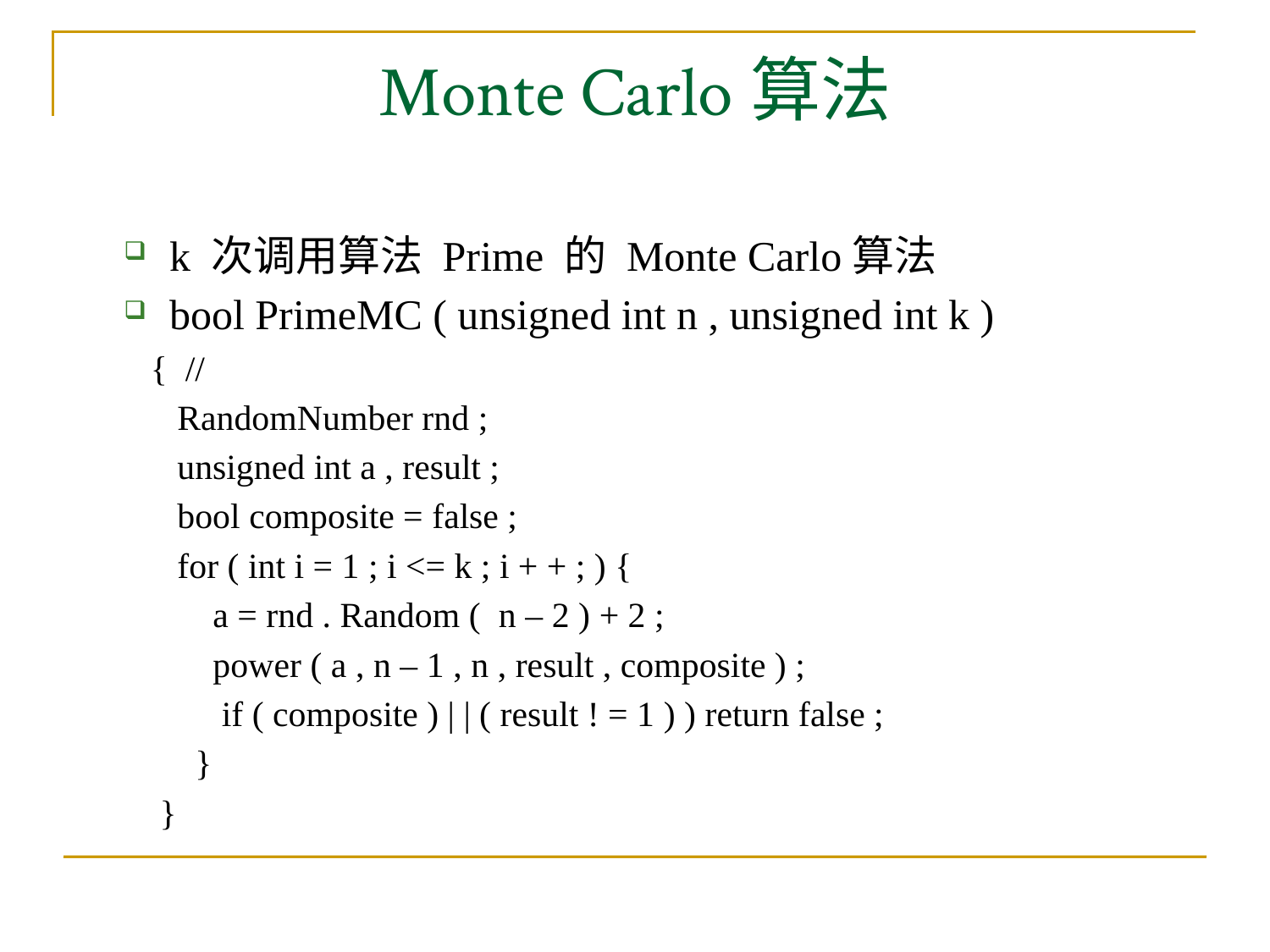

# Monte Carlo算法
k 次调用算法 Prime 的 Monte Carlo算法
bool PrimeMC ( unsigned int n , unsigned int k )
   {  //
      RandomNumber rnd ;
      unsigned int a , result ;
      bool composite = false ;
      for ( int i = 1 ; i <= k ; i + + ; ) {
          a = rnd . Random (  n – 2 ) + 2 ;
          power ( a , n – 1 , n , result , composite ) ;
           if ( composite ) | | ( result ! = 1 ) ) return false ;
        }
    }